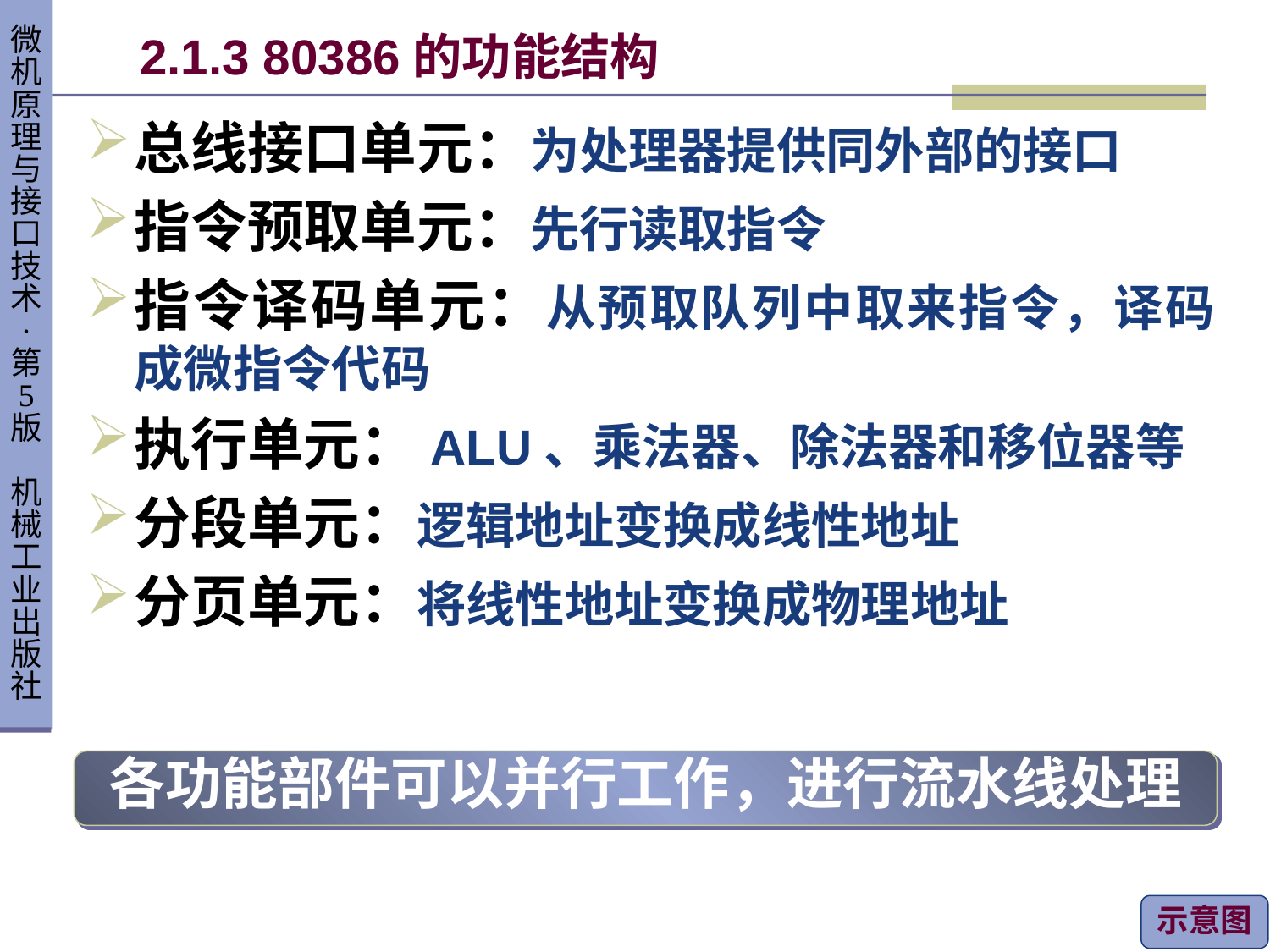

# 2.1.3 80386的功能结构
总线接口单元：为处理器提供同外部的接口
指令预取单元：先行读取指令
指令译码单元：从预取队列中取来指令，译码成微指令代码
执行单元：ALU、乘法器、除法器和移位器等
分段单元：逻辑地址变换成线性地址
分页单元：将线性地址变换成物理地址

各功能部件可以并行工作，进行流水线处理
示意图